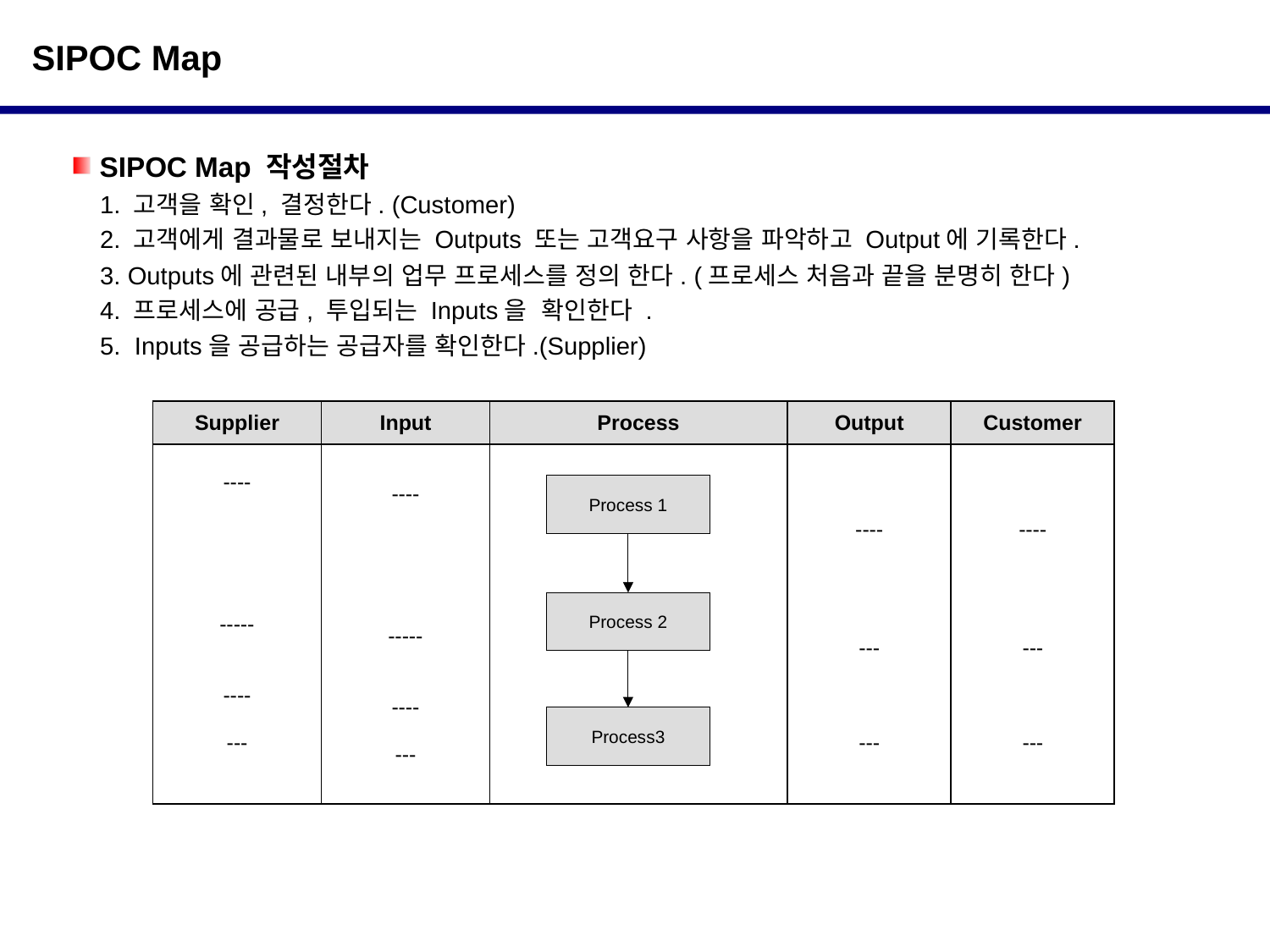

SIPOC Map

 SIPOC Map 작성절차
    1. 고객을 확인, 결정한다. (Customer)
    2. 고객에게 결과물로 보내지는 Outputs 또는 고객요구 사항을 파악하고 Output에 기록한다.
    3. Outputs에 관련된 내부의 업무 프로세스를 정의 한다. (프로세스 처음과 끝을 분명히 한다)
    4. 프로세스에 공급, 투입되는 Inputs을  확인한다 .
    5.  Inputs을 공급하는 공급자를 확인한다.(Supplier)
| Supplier | Input | Process | Output | Customer |
| --- | --- | --- | --- | --- |
| ---- ----- ---- --- | ---- ----- ---- --- |  | ---- --- --- | ---- --- --- |
Process 1
Process 2
Process3